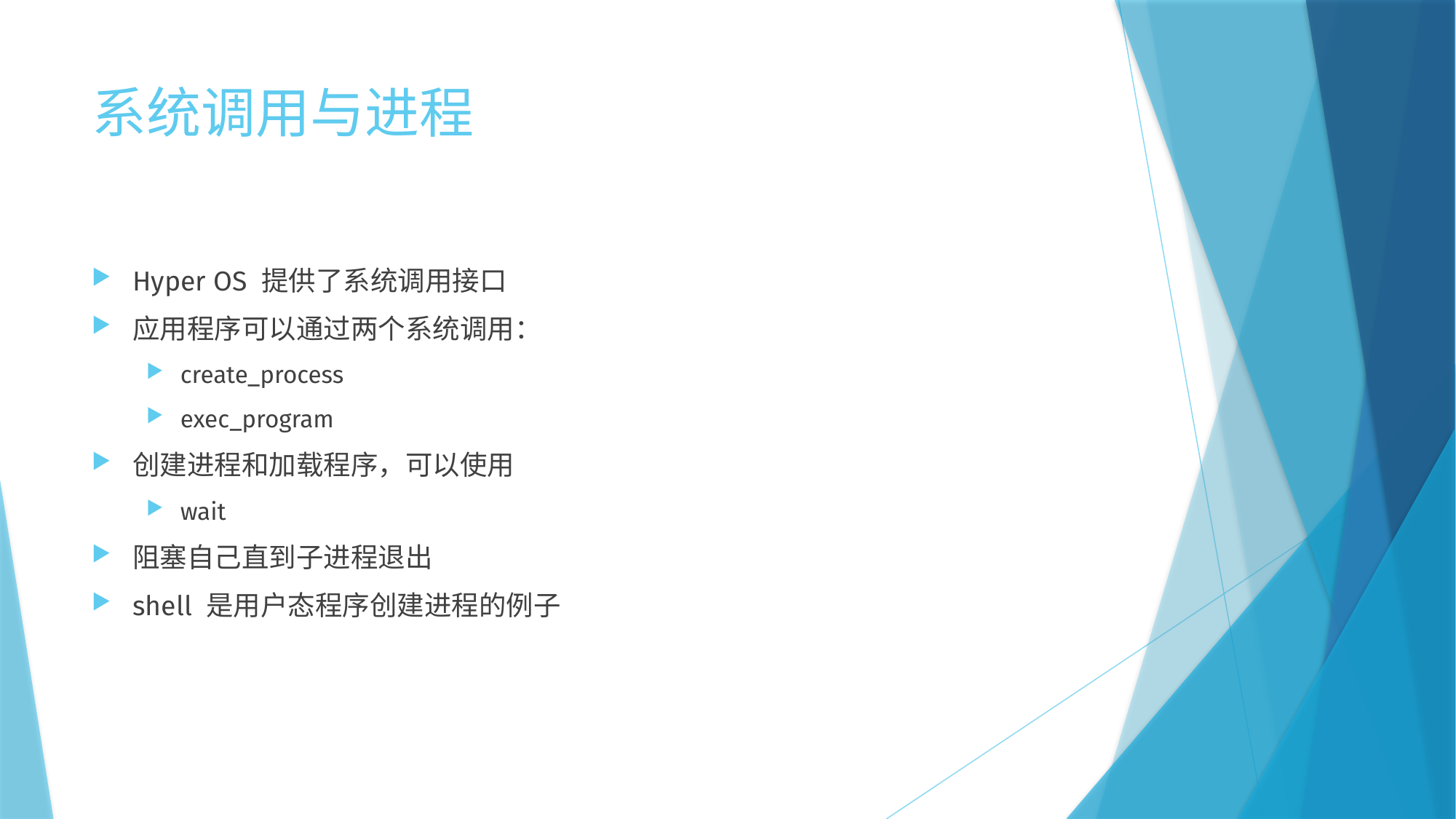

# 系统调用与进程
Hyper OS 提供了系统调用接口
应用程序可以通过两个系统调用：
create_process
exec_program
创建进程和加载程序，可以使用
wait
阻塞自己直到子进程退出
shell 是用户态程序创建进程的例子